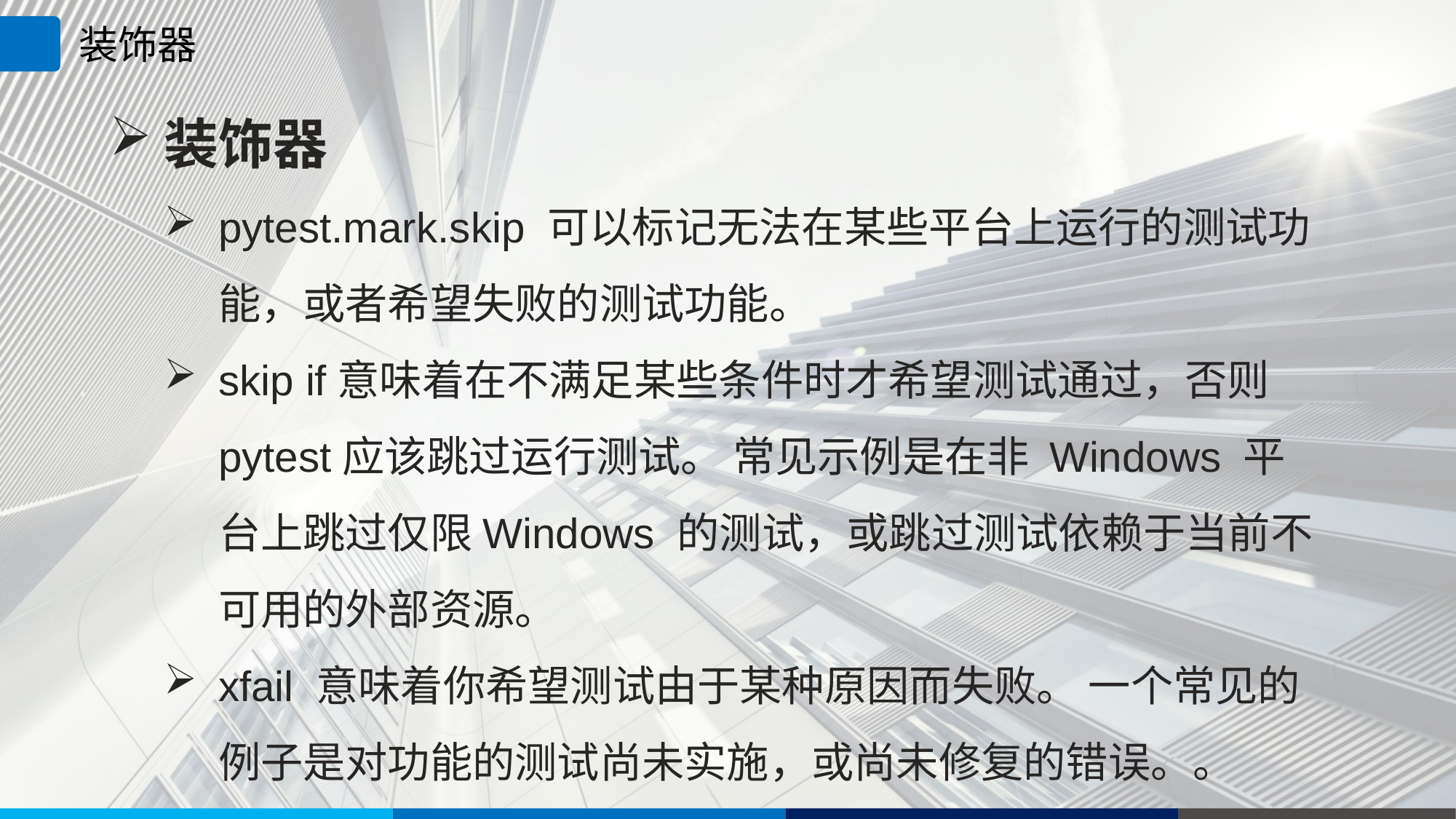

装饰器

装饰器
pytest.mark.skip 可以标记无法在某些平台上运行的测试功能，或者希望失败的测试功能。
skip if意味着在不满足某些条件时才希望测试通过，否则 pytest应该跳过运行测试。 常见示例是在非 Windows 平台上跳过仅限Windows 的测试，或跳过测试依赖于当前不可用的外部资源。
xfail 意味着你希望测试由于某种原因而失败。 一个常见的例子是对功能的测试尚未实施，或尚未修复的错误。。